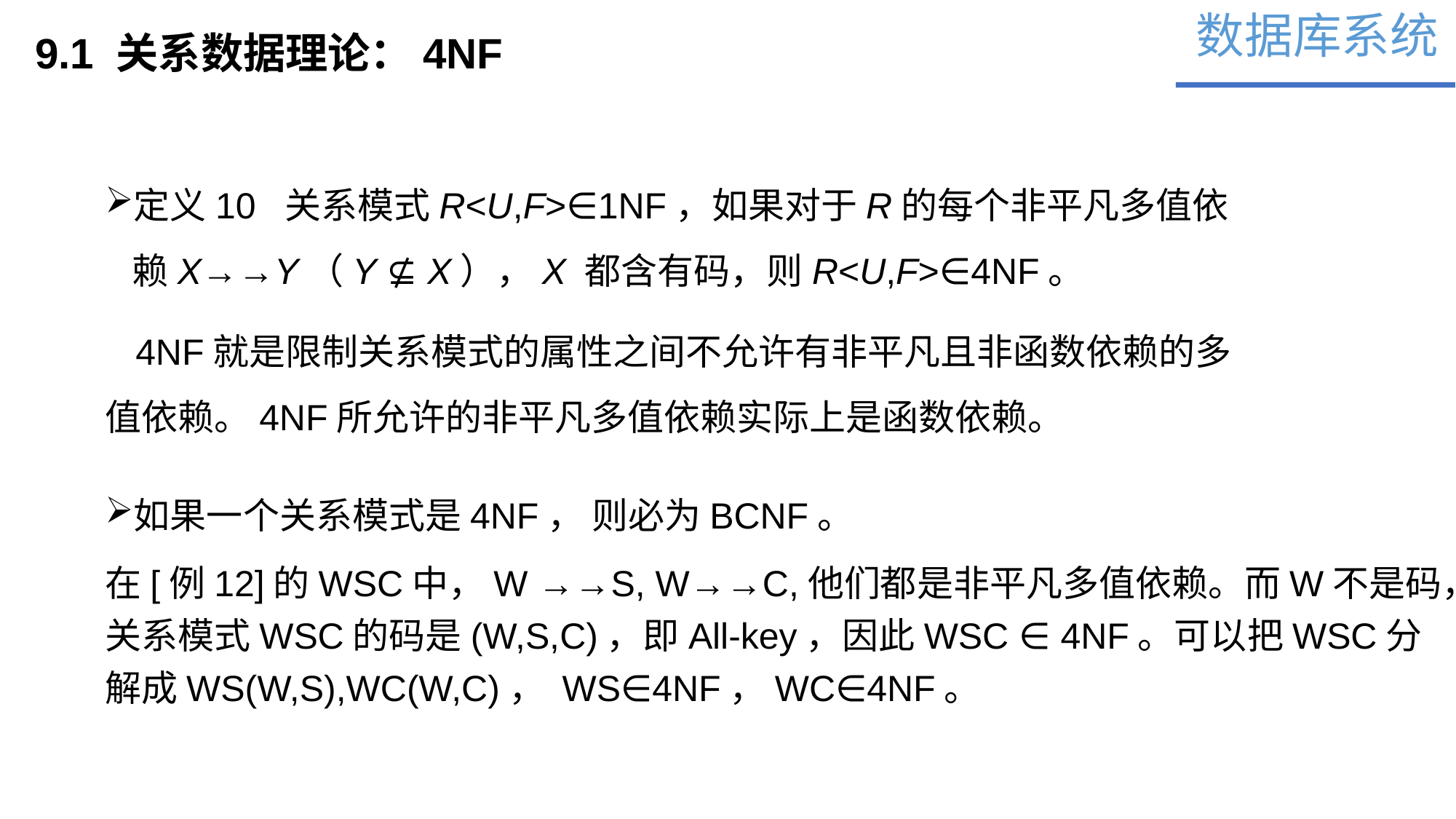

数据库系统
9.1 关系数据理论：4NF

定义10  关系模式R<U,F>∈1NF，如果对于R的每个非平凡多值依赖X→→Y（Y ⊈ X），X 都含有码，则R<U,F>∈4NF。
   4NF就是限制关系模式的属性之间不允许有非平凡且非函数依赖的多值依赖。4NF所允许的非平凡多值依赖实际上是函数依赖。
如果一个关系模式是4NF， 则必为BCNF。
在[例12]的WSC中，W →→S, W→→C,他们都是非平凡多值依赖。而W不是码，关系模式WSC的码是(W,S,C)，即All-key，因此WSC ∈ 4NF。可以把WSC分解成WS(W,S),WC(W,C)， WS∈4NF，WC∈4NF。